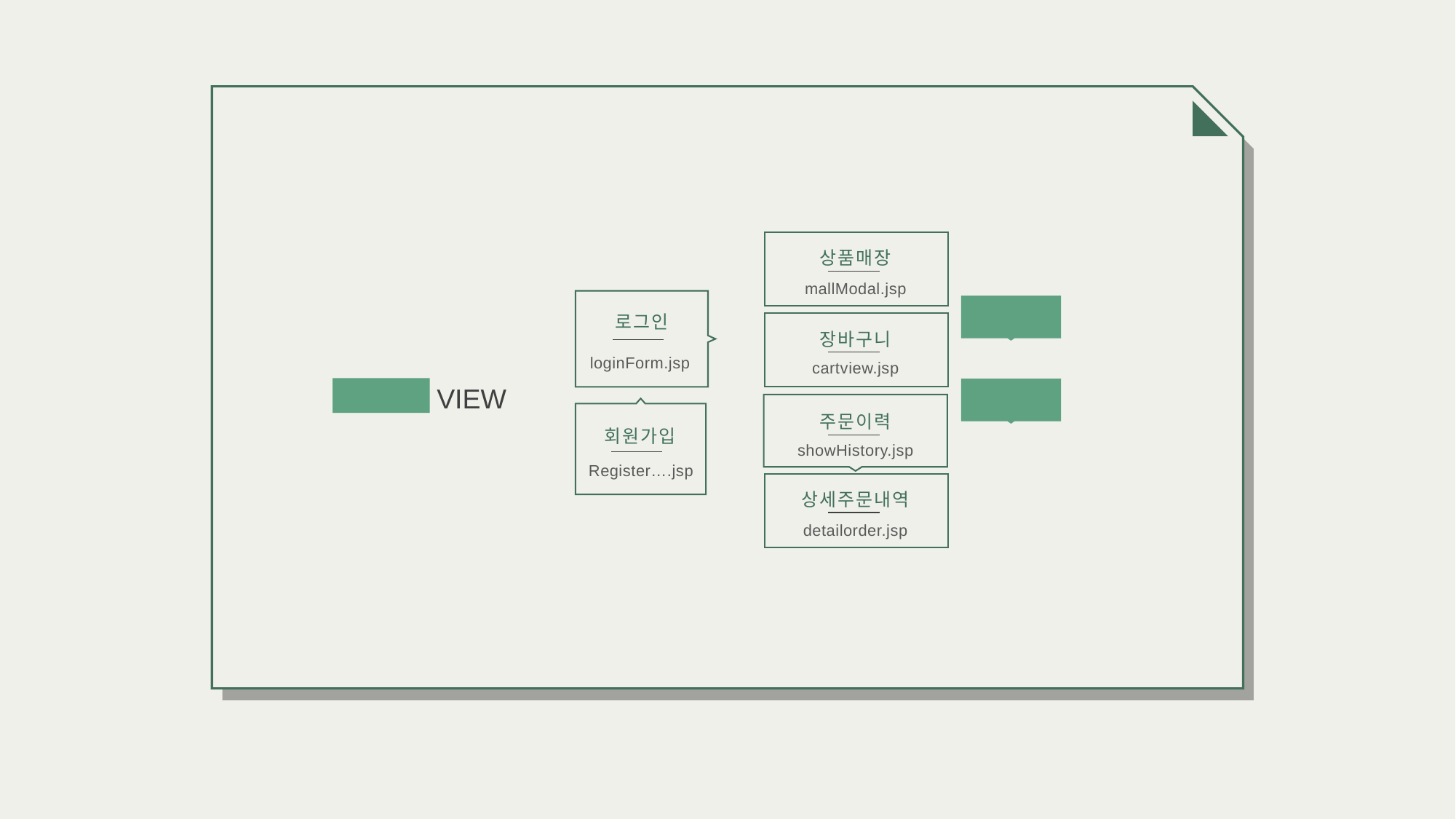

상품매장

mallModal.jsp

주문
로그인

장바구니
loginForm.jsp
cartview.jsp
USER  VIEW

확정

주문이력
회원가입
showHistory.jsp
Register….jsp

상세주문내역
detailorder.jsp